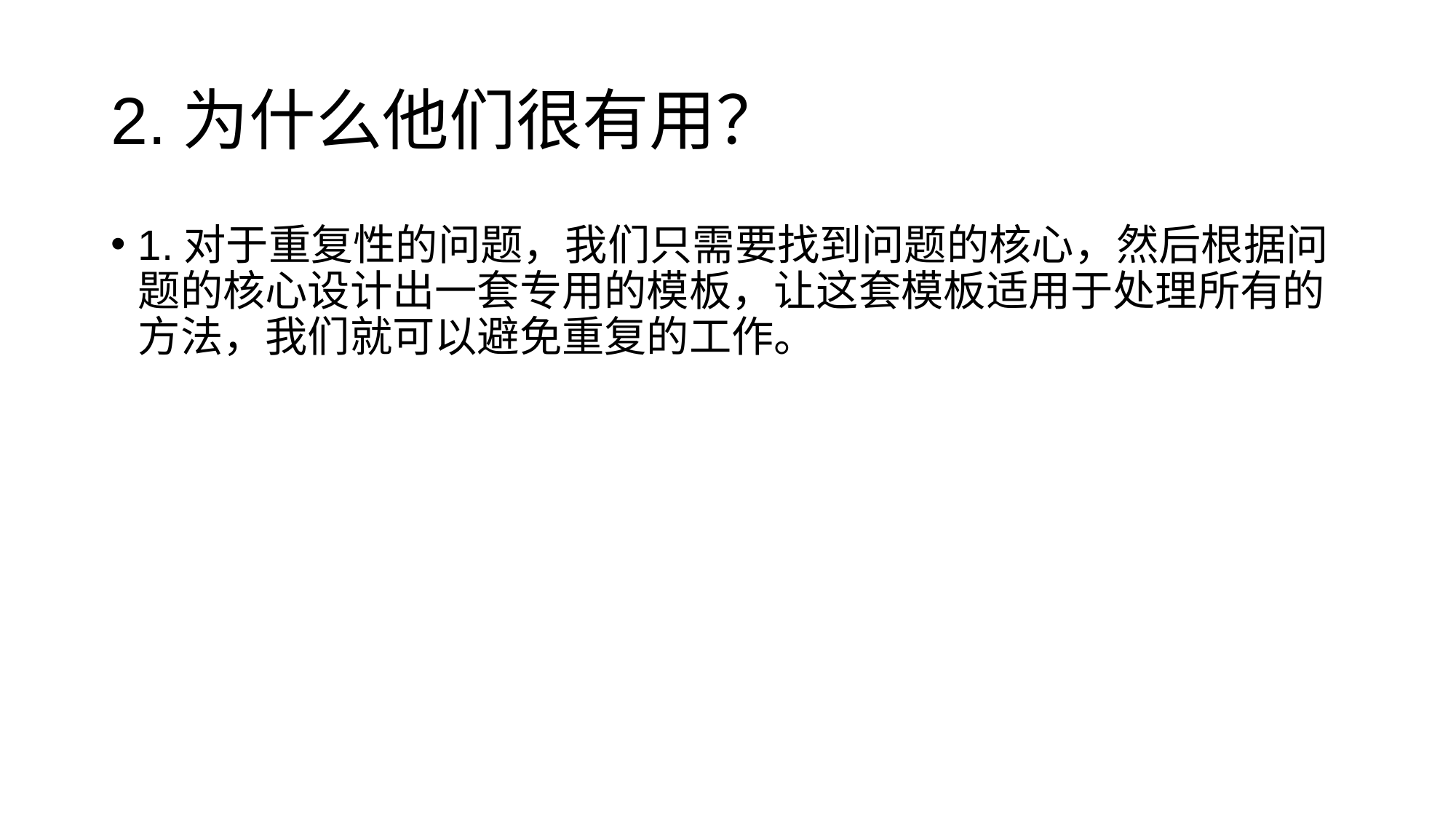

# 2.为什么他们很有用？
1.对于重复性的问题，我们只需要找到问题的核心，然后根据问题的核心设计出一套专用的模板，让这套模板适用于处理所有的方法，我们就可以避免重复的工作。